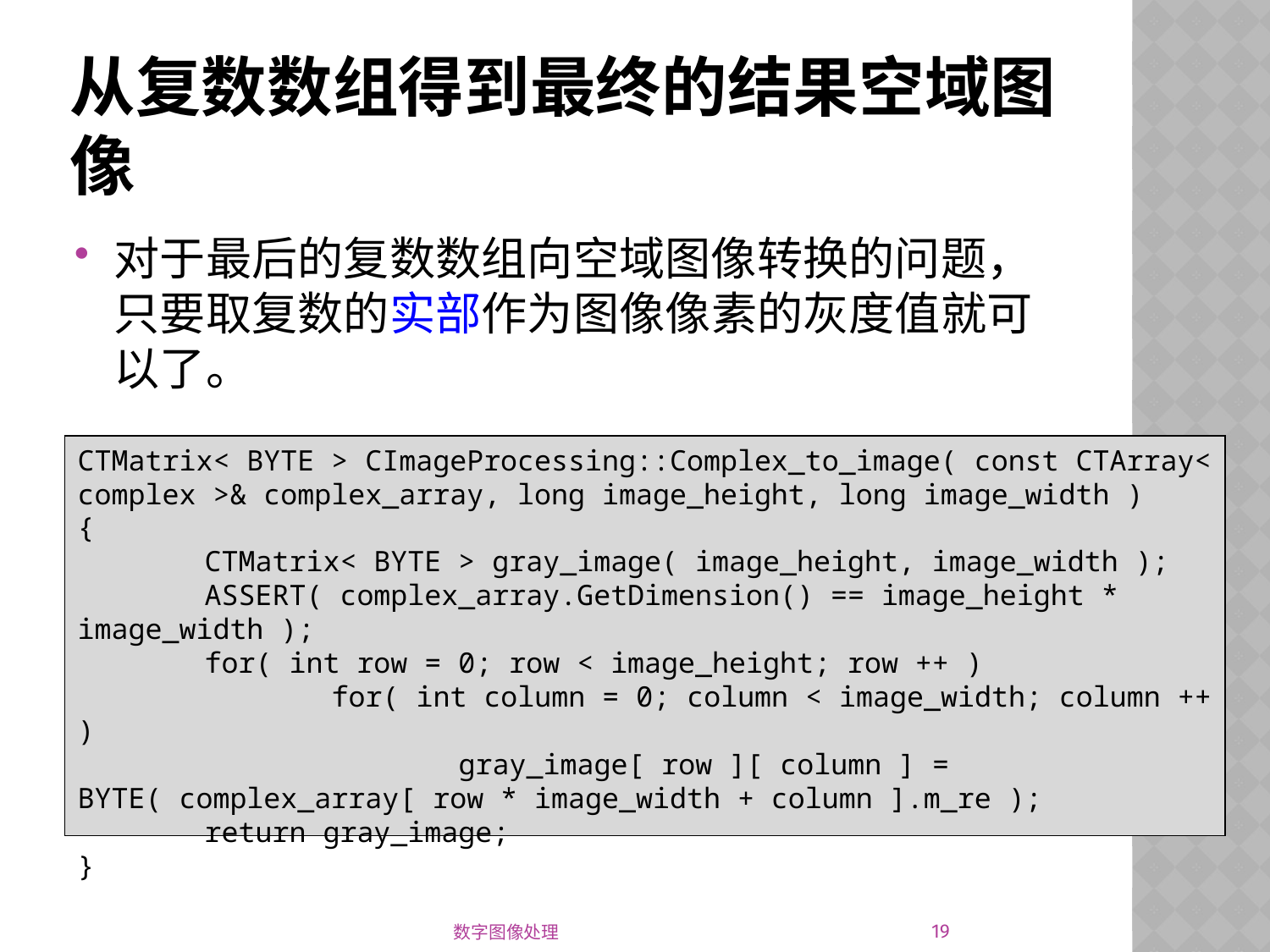

# 从复数数组得到最终的结果空域图像
对于最后的复数数组向空域图像转换的问题，只要取复数的实部作为图像像素的灰度值就可以了。
CTMatrix< BYTE > CImageProcessing::Complex_to_image( const CTArray< complex >& complex_array, long image_height, long image_width )
{
	CTMatrix< BYTE > gray_image( image_height, image_width );
	ASSERT( complex_array.GetDimension() == image_height * image_width );
	for( int row = 0; row < image_height; row ++ )
		for( int column = 0; column < image_width; column ++ )
			gray_image[ row ][ column ] = BYTE( complex_array[ row * image_width + column ].m_re );
	return gray_image;
}
19
数字图像处理